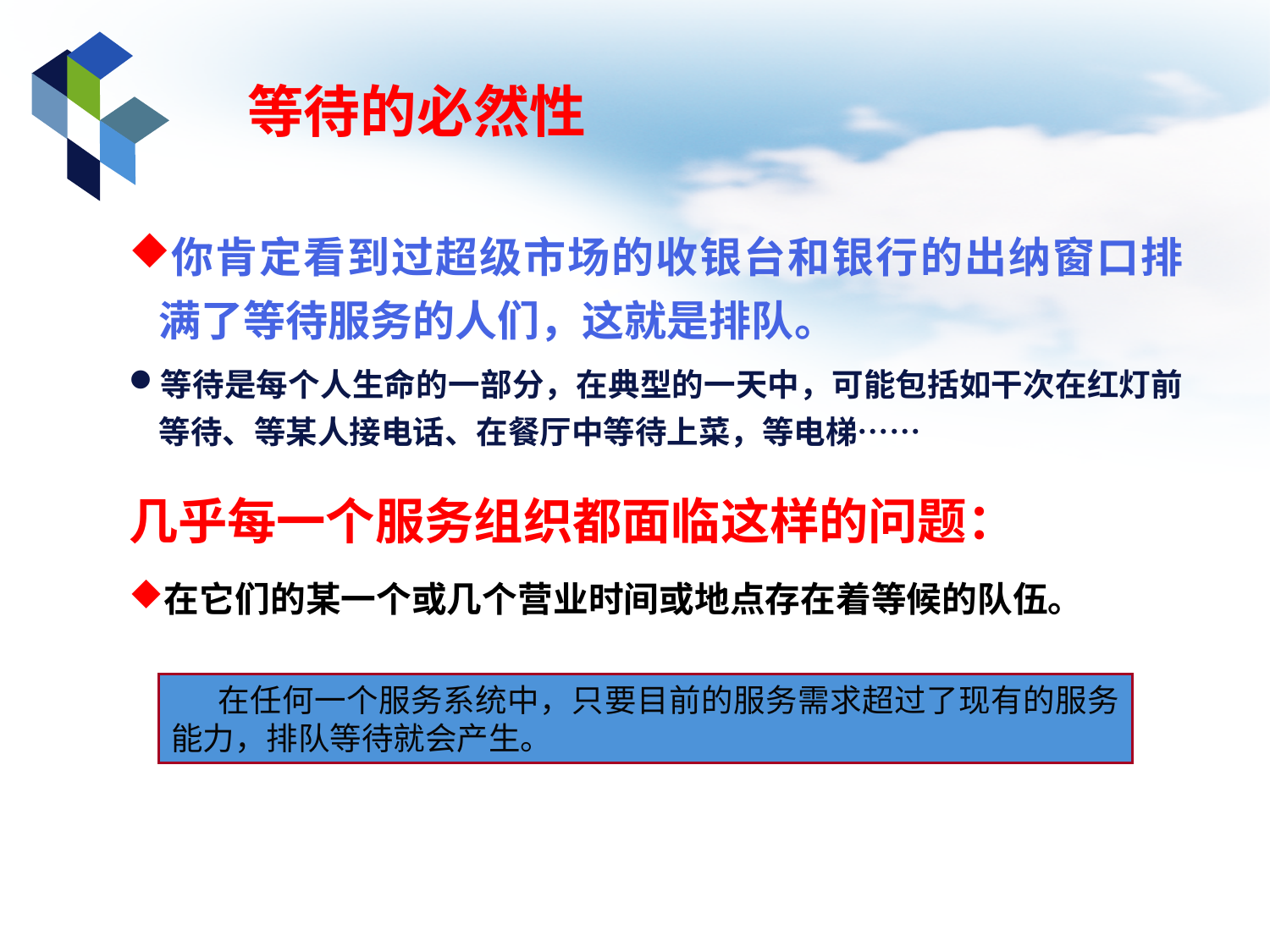

等待的必然性
你肯定看到过超级市场的收银台和银行的出纳窗口排满了等待服务的人们，这就是排队。
等待是每个人生命的一部分，在典型的一天中，可能包括如干次在红灯前等待、等某人接电话、在餐厅中等待上菜，等电梯……
几乎每一个服务组织都面临这样的问题：
在它们的某一个或几个营业时间或地点存在着等候的队伍。

     在任何一个服务系统中，只要目前的服务需求超过了现有的服务能力，排队等待就会产生。